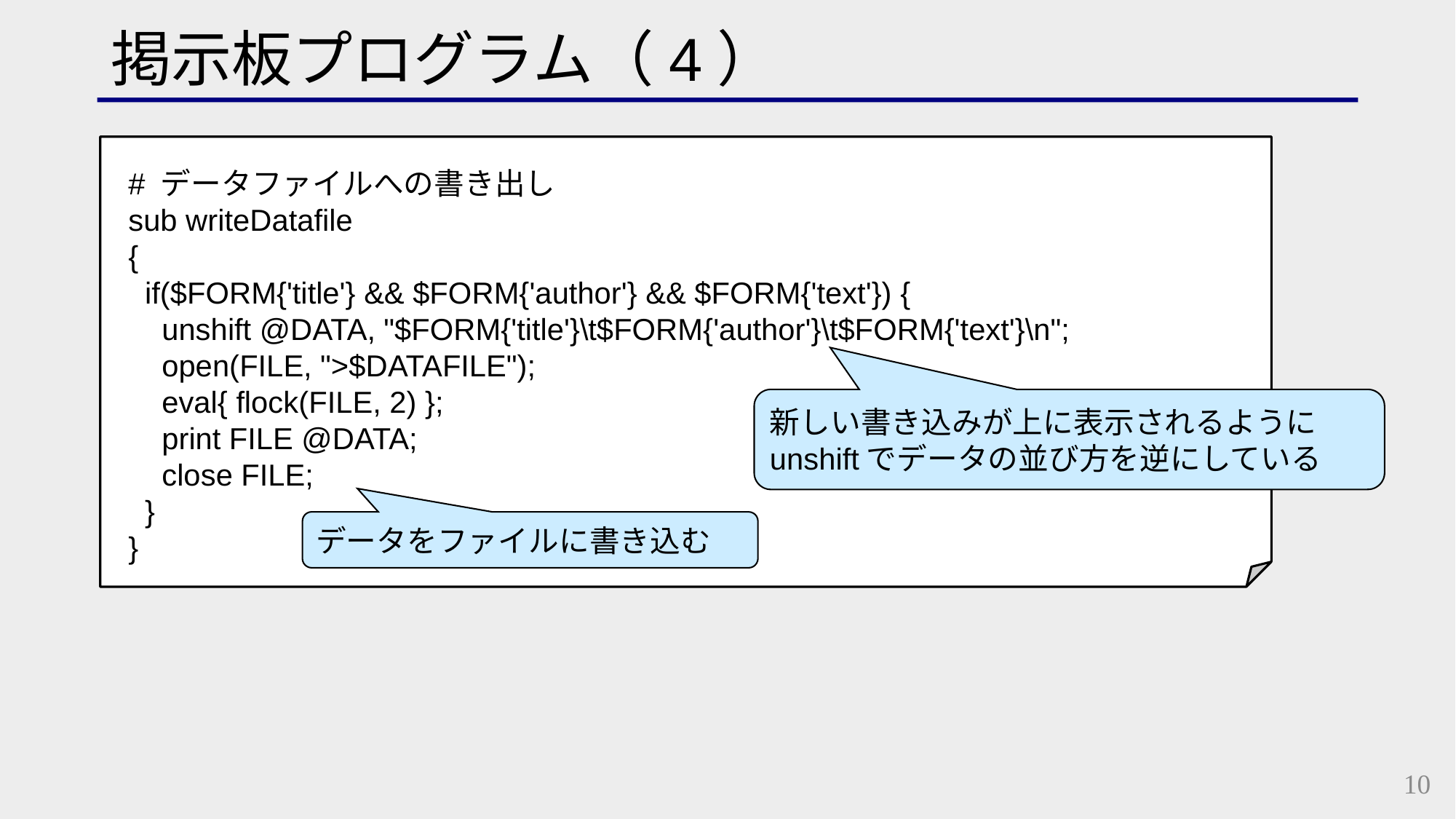

# 掲示板プログラム（4）

# データファイルへの書き出し
sub writeDatafile
{
  if($FORM{'title'} && $FORM{'author'} && $FORM{'text'}) {
    unshift @DATA, "$FORM{'title'}\t$FORM{'author'}\t$FORM{'text'}\n";
    open(FILE, ">$DATAFILE");
    eval{ flock(FILE, 2) };
    print FILE @DATA;
    close FILE;
  }
}
新しい書き込みが上に表示されるように
unshiftでデータの並び方を逆にしている
データをファイルに書き込む
10